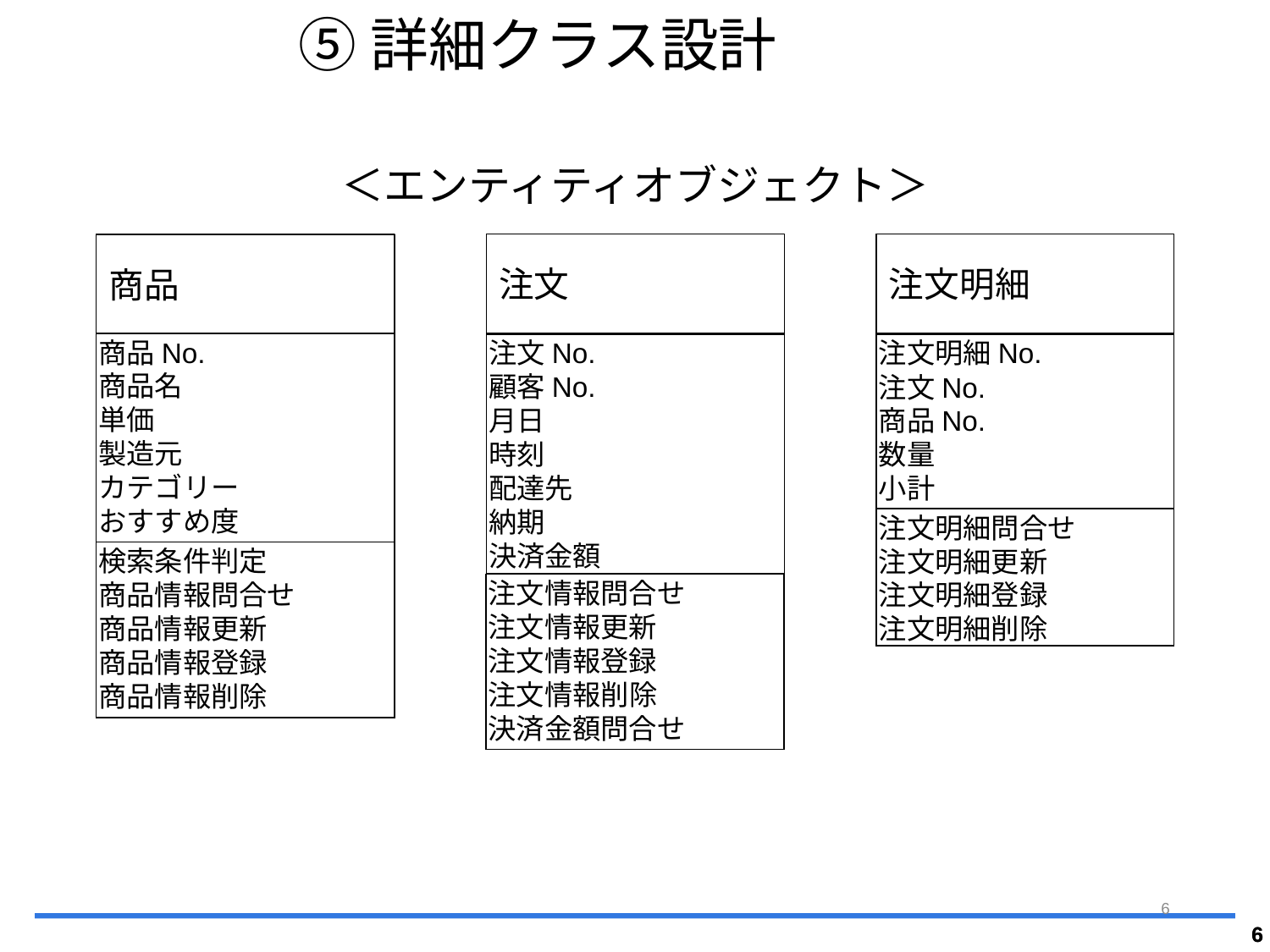

⑤詳細クラス設計
＜エンティティオブジェクト＞
注文
注文No.
顧客No.
月日
時刻
配達先
納期
決済金額
注文情報問合せ
注文情報更新
注文情報登録
注文情報削除
決済金額問合せ
注文明細
注文明細No.
注文No.
商品No.
数量
小計

注文明細問合せ
注文明細更新
注文明細登録
注文明細削除
商品
商品No.
商品名
単価
製造元
カテゴリー
おすすめ度
検索条件判定
商品情報問合せ
商品情報更新
商品情報登録
商品情報削除

6
6
6